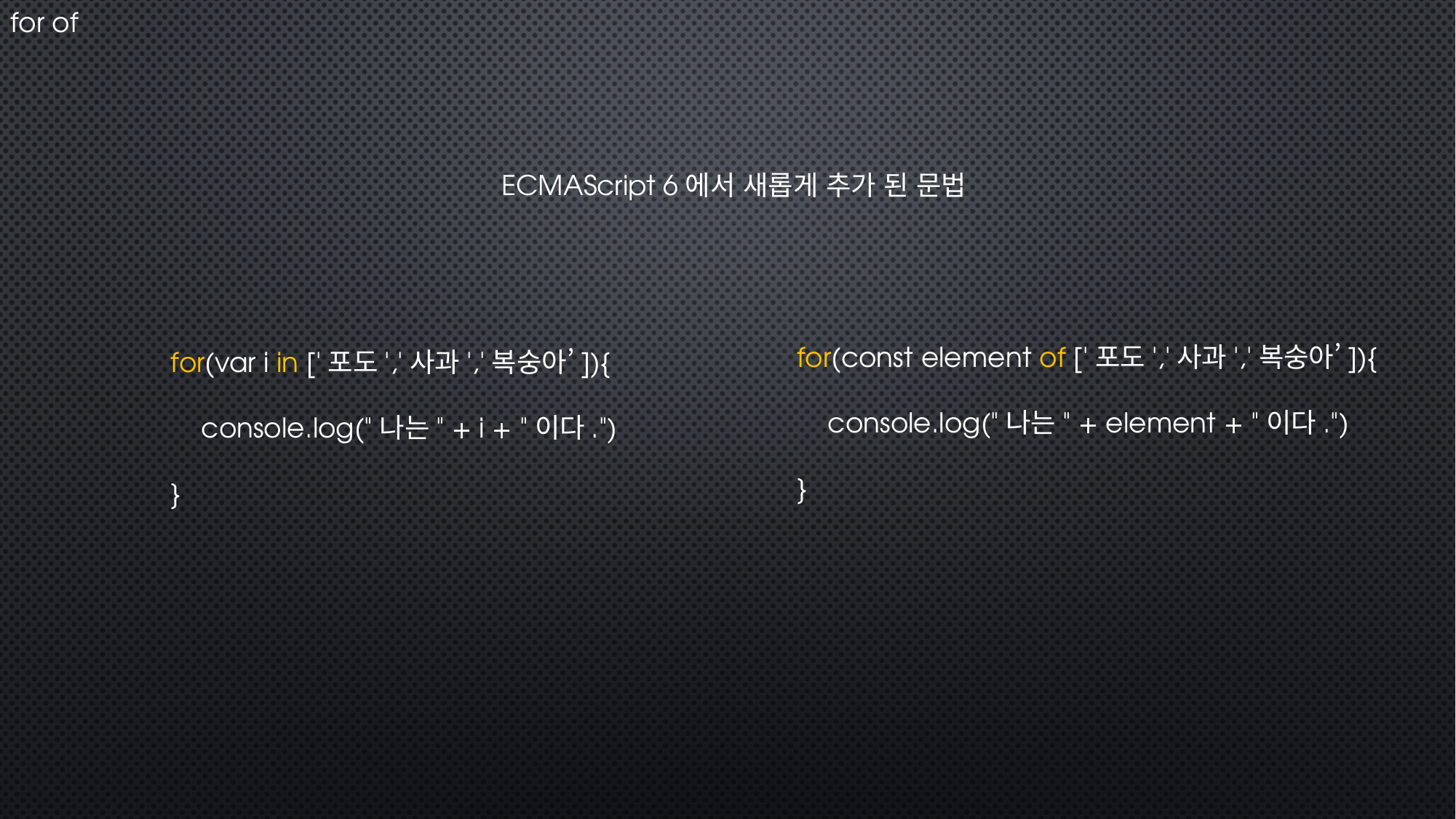

for of
ECMAScript 6에서 새롭게 추가 된 문법
for(const element of ['포도','사과','복숭아’]){

    console.log("나는" + element + "이다.")

}
for(var i in ['포도','사과','복숭아’]){

    console.log("나는" + i + "이다.")

}